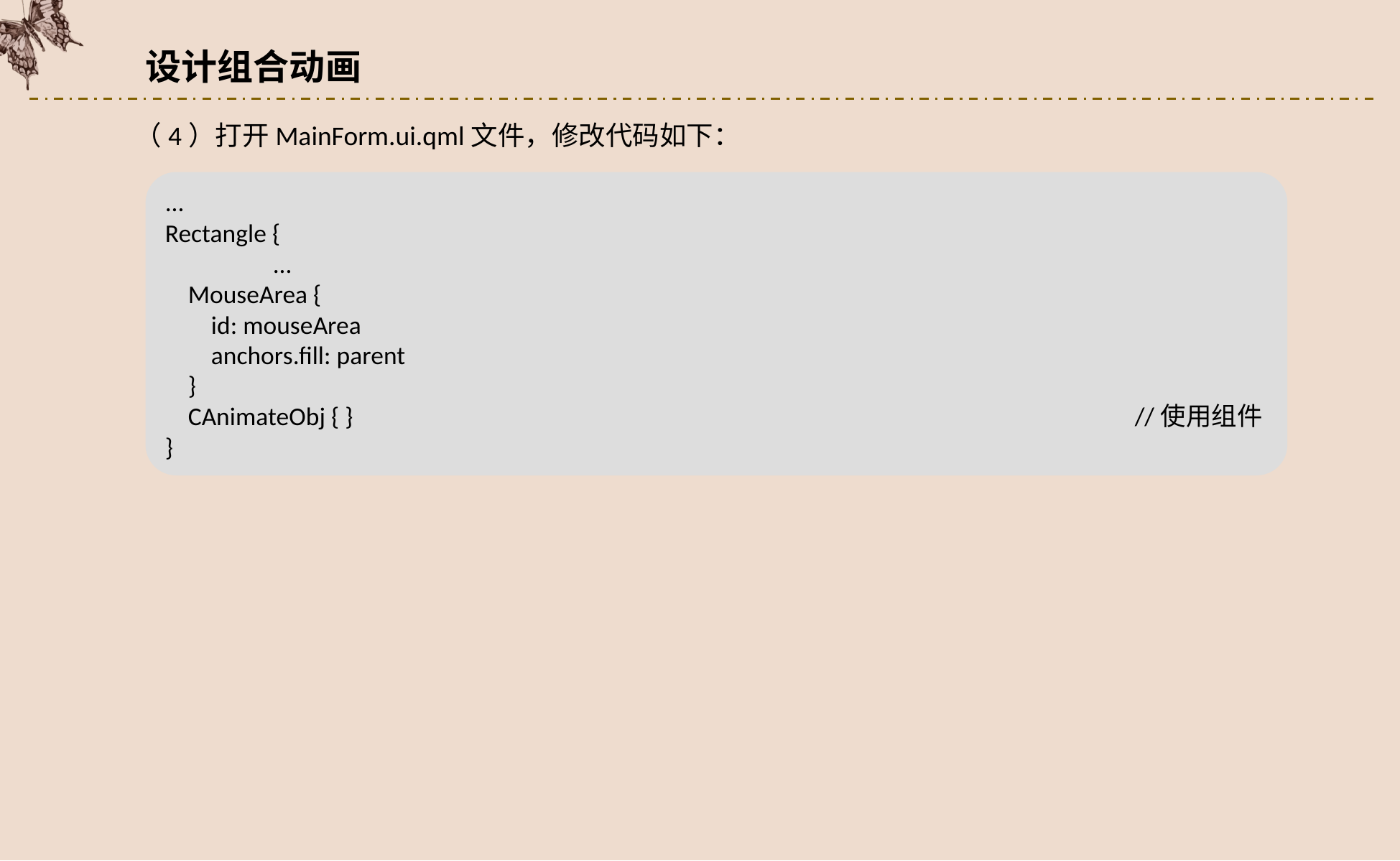

设计组合动画
（4）打开MainForm.ui.qml文件，修改代码如下：
...
Rectangle {
	...
    MouseArea {
        id: mouseArea
        anchors.fill: parent
    }
    CAnimateObj { }								//使用组件
}